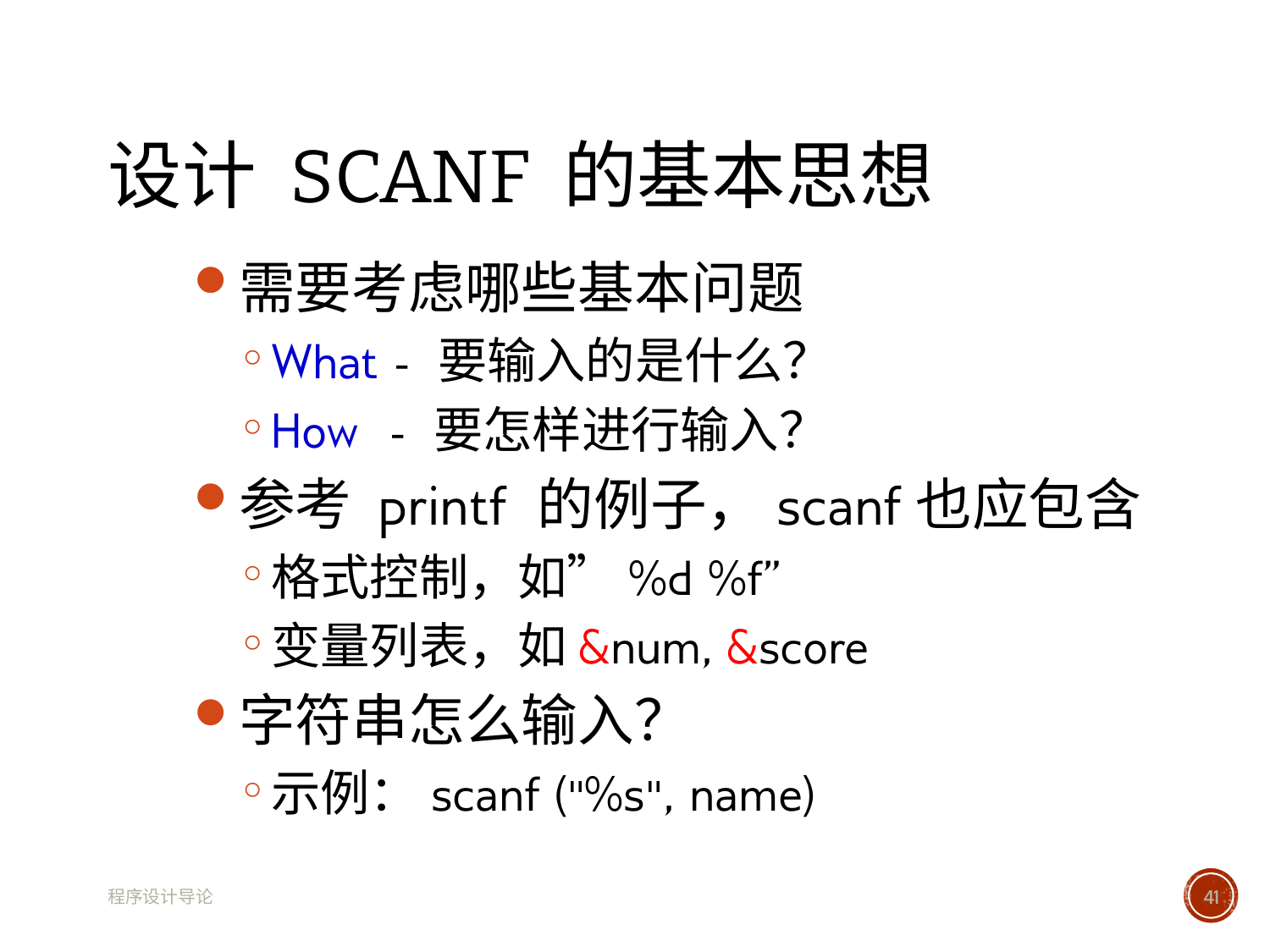

# 设计 scanf 的基本思想
需要考虑哪些基本问题
What - 要输入的是什么？
How  - 要怎样进行输入？
参考 printf 的例子，scanf也应包含
格式控制，如”%d %f”
变量列表，如&num, &score
字符串怎么输入？
示例：scanf ("%s", name)
程序设计导论
41